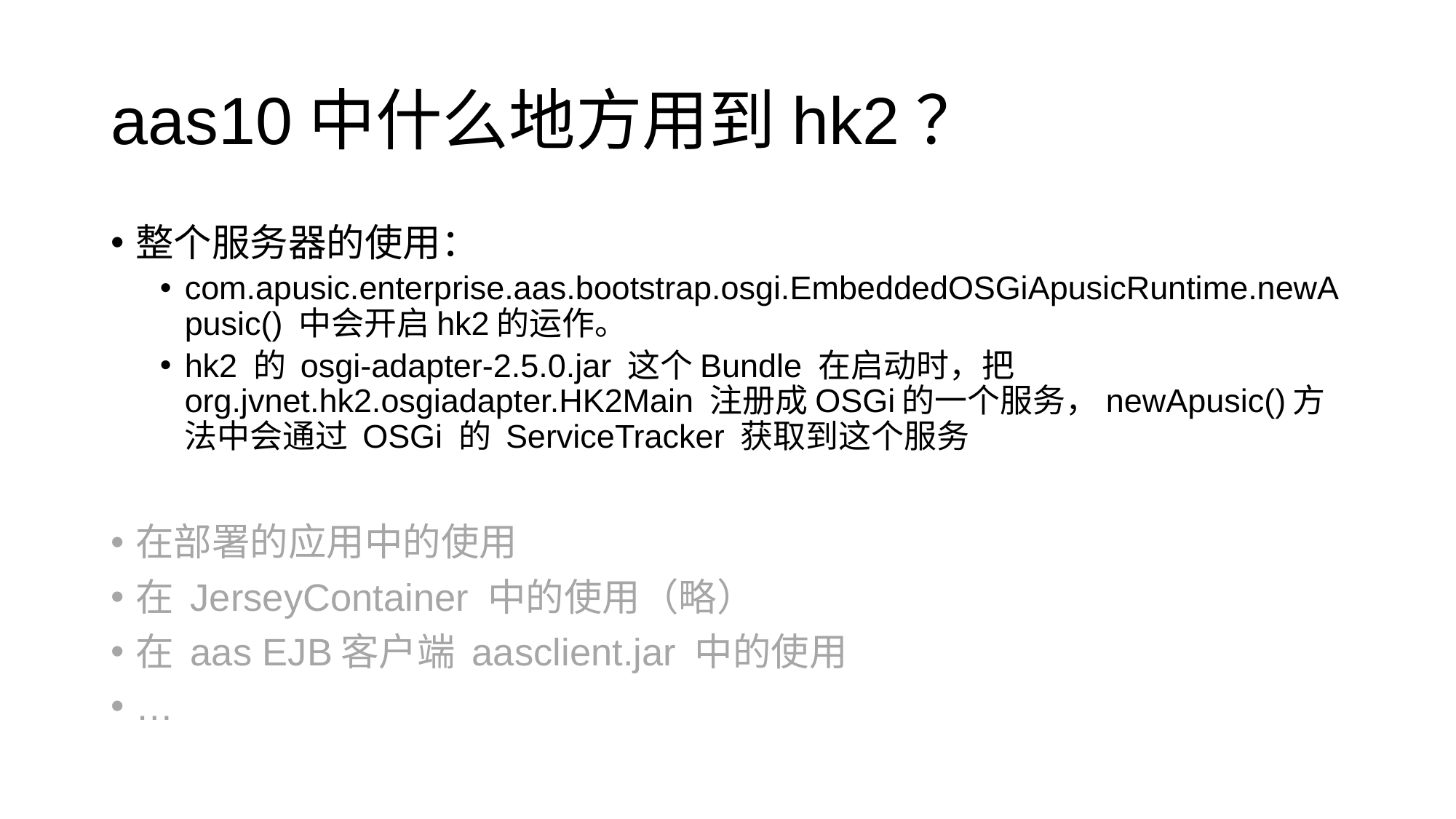

# aas10中什么地方用到hk2？
整个服务器的使用：
com.apusic.enterprise.aas.bootstrap.osgi.EmbeddedOSGiApusicRuntime.newApusic() 中会开启hk2的运作。
hk2 的 osgi-adapter-2.5.0.jar 这个Bundle 在启动时，把 org.jvnet.hk2.osgiadapter.HK2Main 注册成OSGi的一个服务，newApusic()方法中会通过 OSGi 的 ServiceTracker 获取到这个服务

在部署的应用中的使用
在 JerseyContainer 中的使用（略）
在 aas EJB客户端 aasclient.jar 中的使用
…